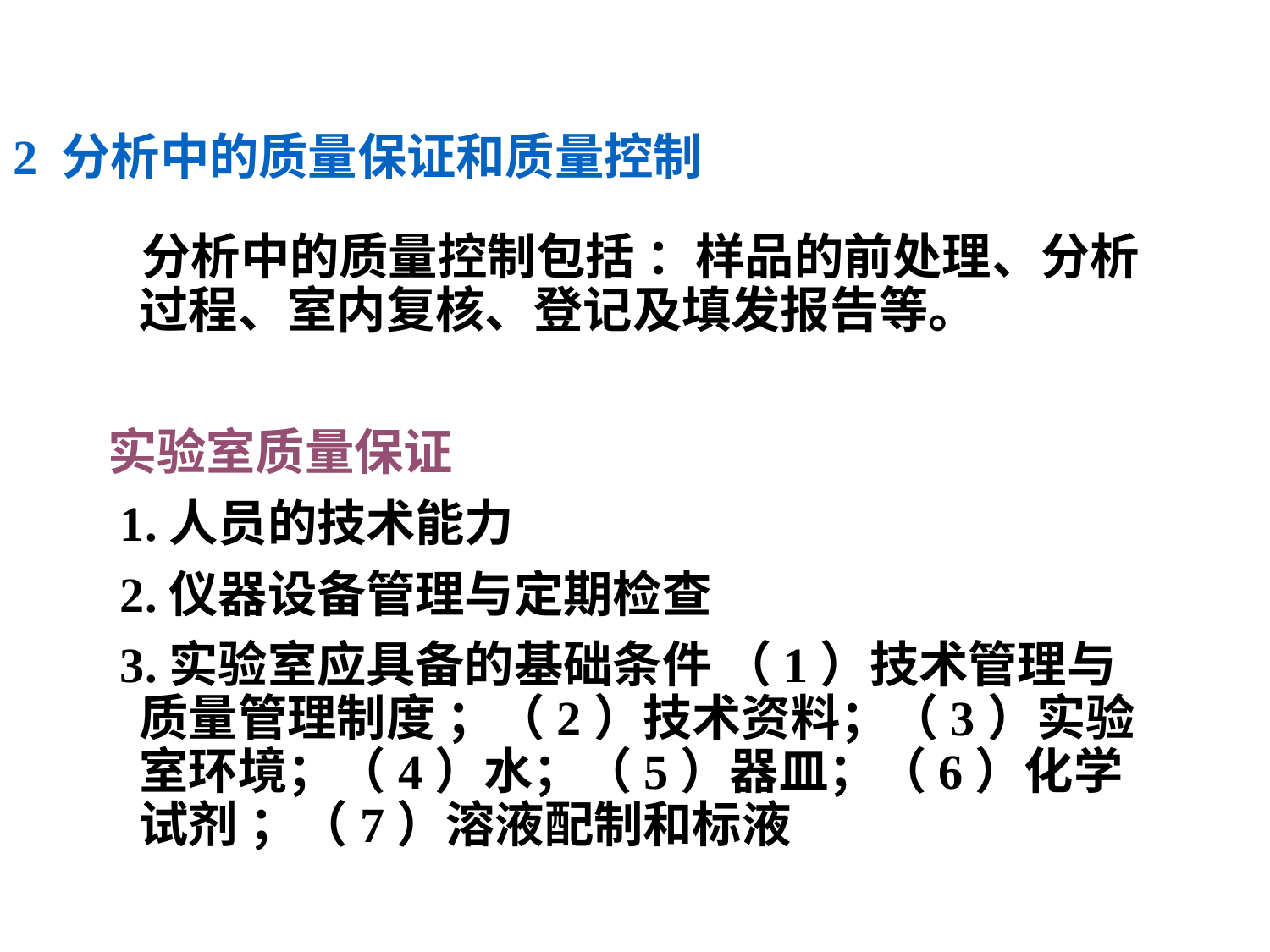

# 2 分析中的质量保证和质量控制
  分析中的质量控制包括 ：样品的前处理、分析过程、室内复核、登记及填发报告等。

实验室质量保证
 1.人员的技术能力
 2.仪器设备管理与定期检查
 3.实验室应具备的基础条件 （1）技术管理与质量管理制度 ；（2）技术资料；（3）实验室环境；（4）水；（5）器皿；（6）化学试剂 ；（7）溶液配制和标液